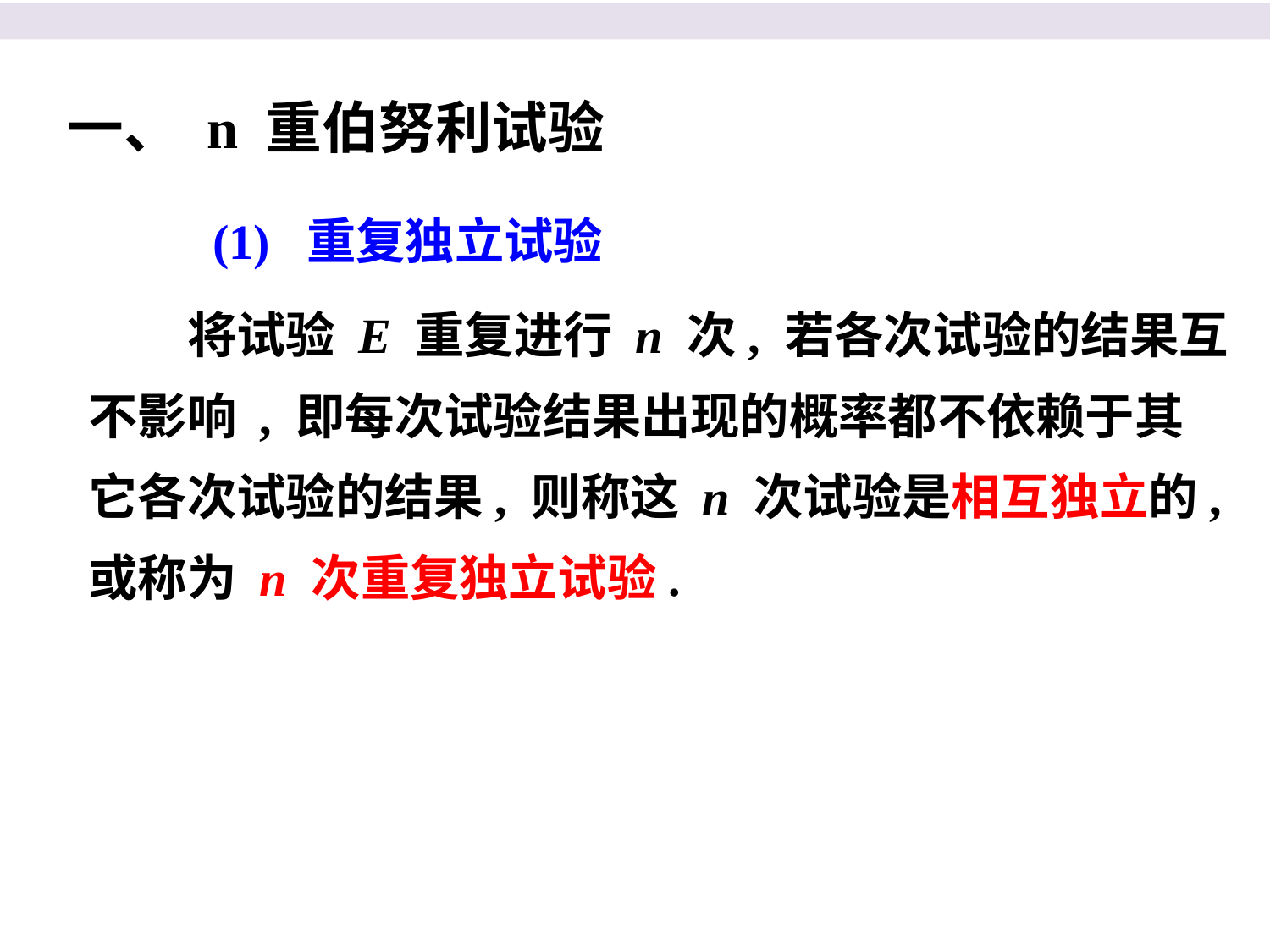

一、 n 重伯努利试验
(1)  重复独立试验
　　将试验 E 重复进行 n 次, 若各次试验的结果互
不影响 , 即每次试验结果出现的概率都不依赖于其
它各次试验的结果, 则称这 n 次试验是相互独立的,
或称为 n 次重复独立试验.